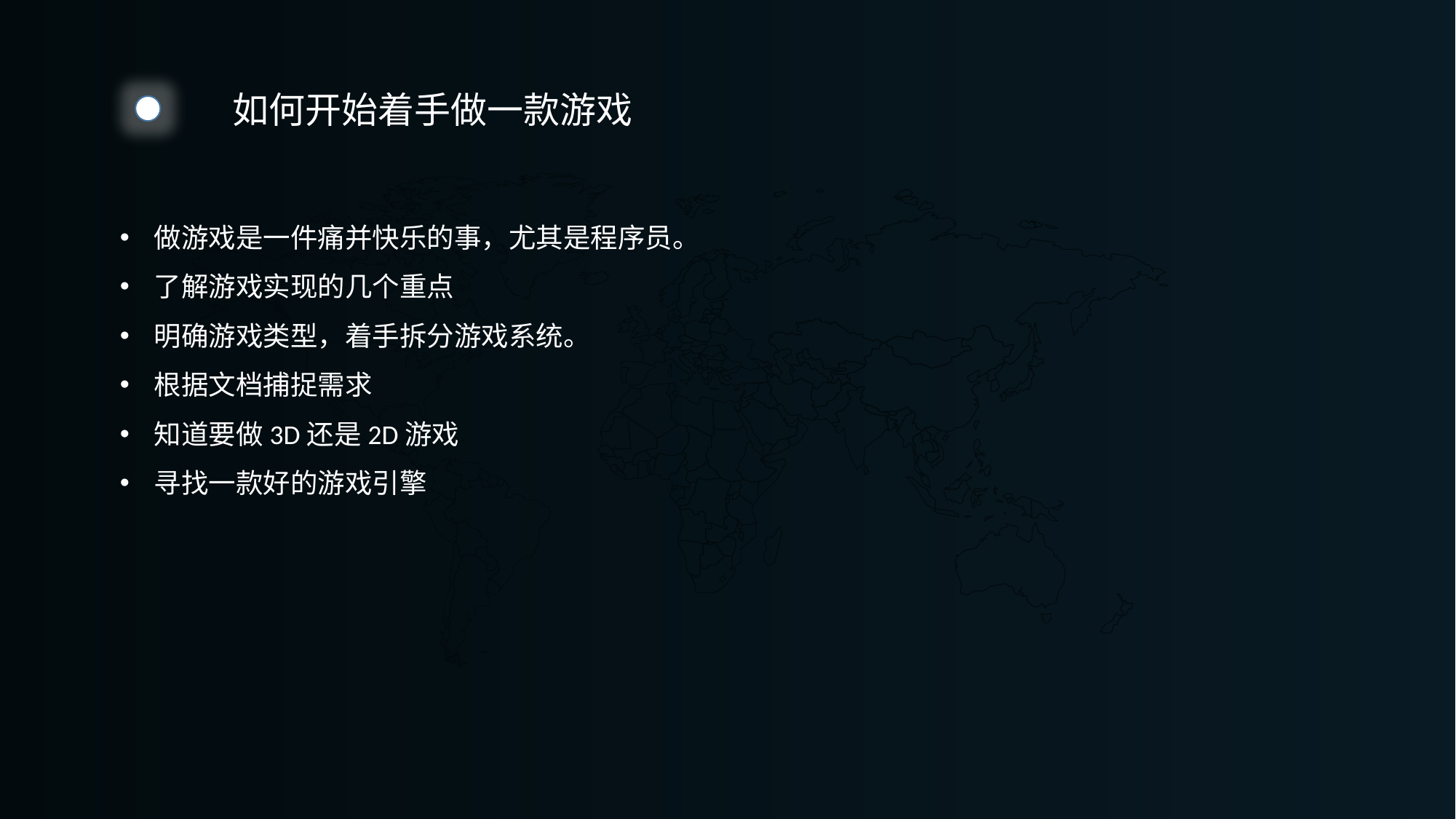

如何开始着手做一款游戏

做游戏是一件痛并快乐的事，尤其是程序员。
了解游戏实现的几个重点
明确游戏类型，着手拆分游戏系统。
根据文档捕捉需求
知道要做3D还是2D游戏
寻找一款好的游戏引擎